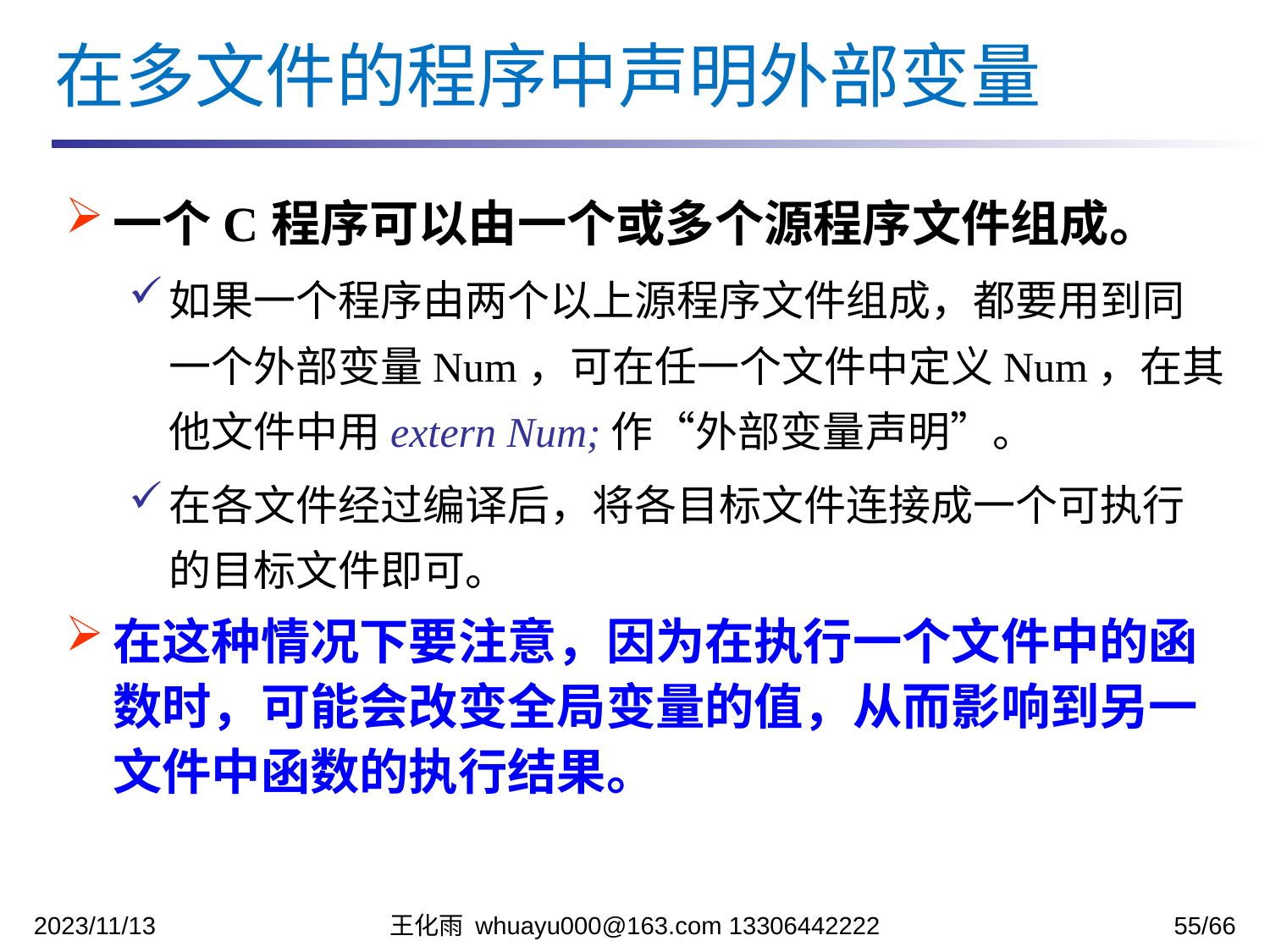

在多文件的程序中声明外部变量
一个C程序可以由一个或多个源程序文件组成。
如果一个程序由两个以上源程序文件组成，都要用到同一个外部变量Num，可在任一个文件中定义Num，在其他文件中用extern Num;作“外部变量声明”。
在各文件经过编译后，将各目标文件连接成一个可执行的目标文件即可。
在这种情况下要注意，因为在执行一个文件中的函数时，可能会改变全局变量的值，从而影响到另一文件中函数的执行结果。
2023/11/13
王化雨 whuayu000@163.com 13306442222
55/66